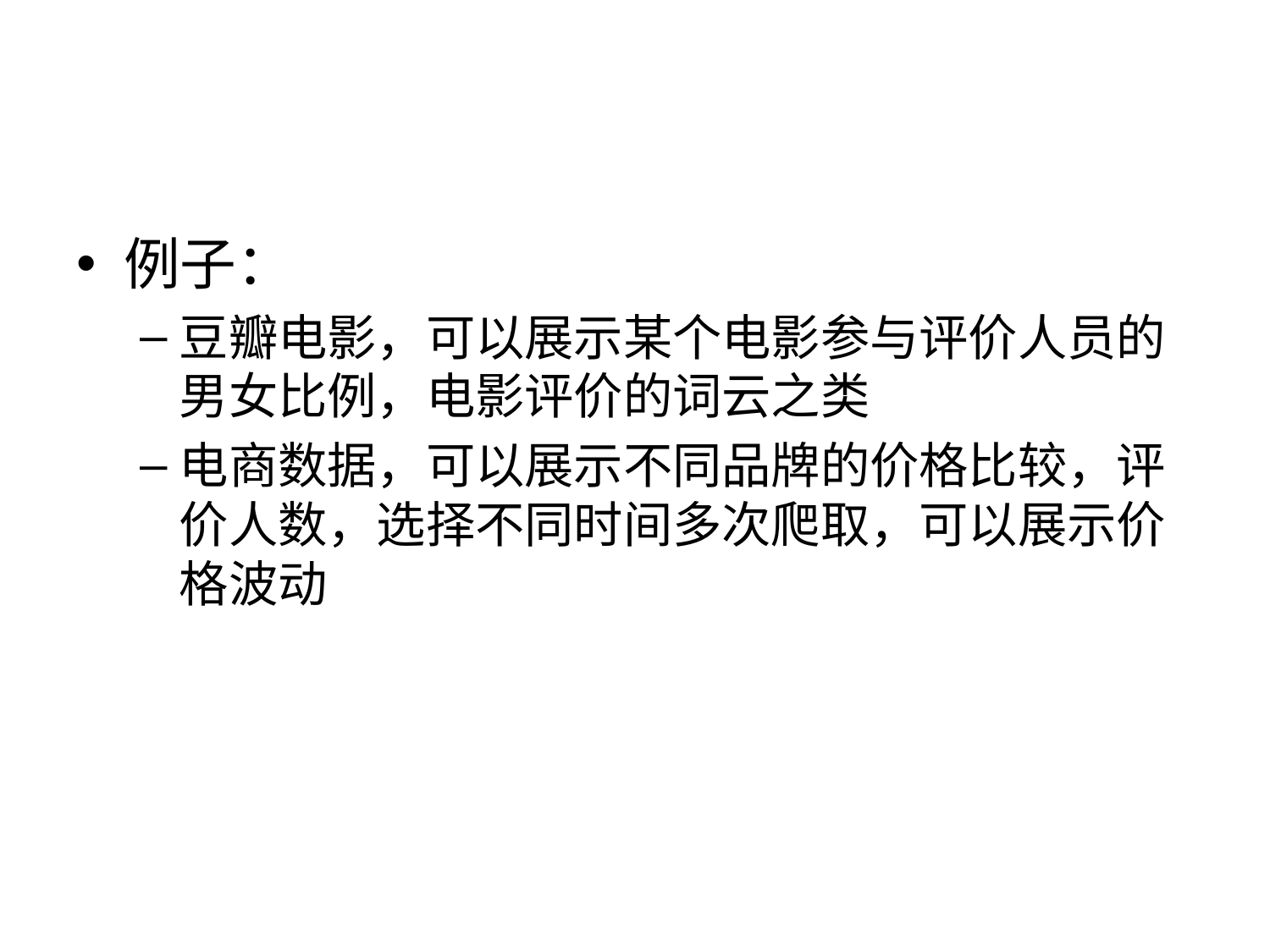

#
例子：
豆瓣电影，可以展示某个电影参与评价人员的男女比例，电影评价的词云之类
电商数据，可以展示不同品牌的价格比较，评价人数，选择不同时间多次爬取，可以展示价格波动